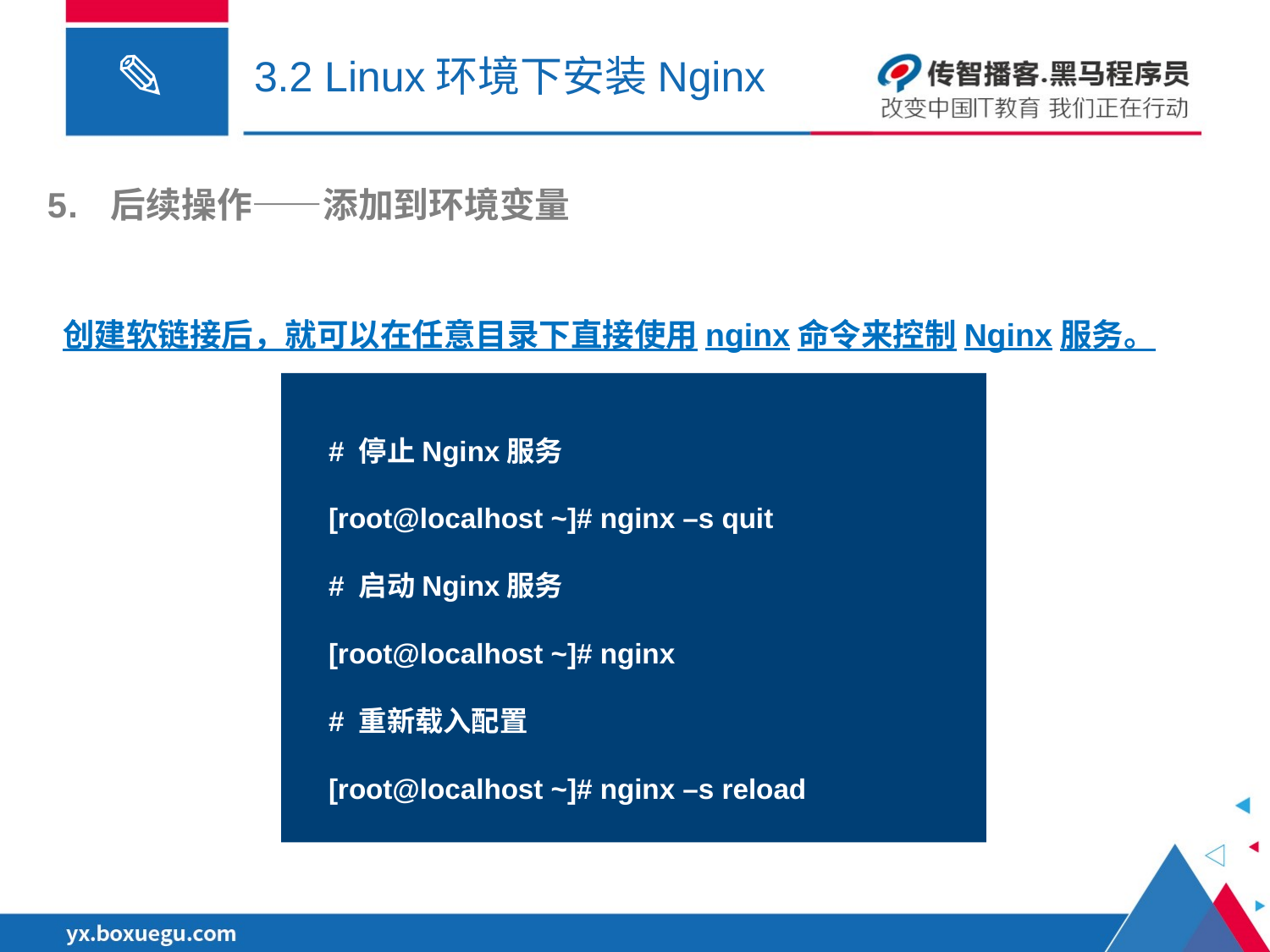

# 3.2 Linux环境下安装Nginx
后续操作——添加到环境变量
创建软链接后，就可以在任意目录下直接使用nginx命令来控制Nginx服务。

# 停止Nginx服务
[root@localhost ~]# nginx –s quit
# 启动Nginx服务
[root@localhost ~]# nginx
# 重新载入配置
[root@localhost ~]# nginx –s reload